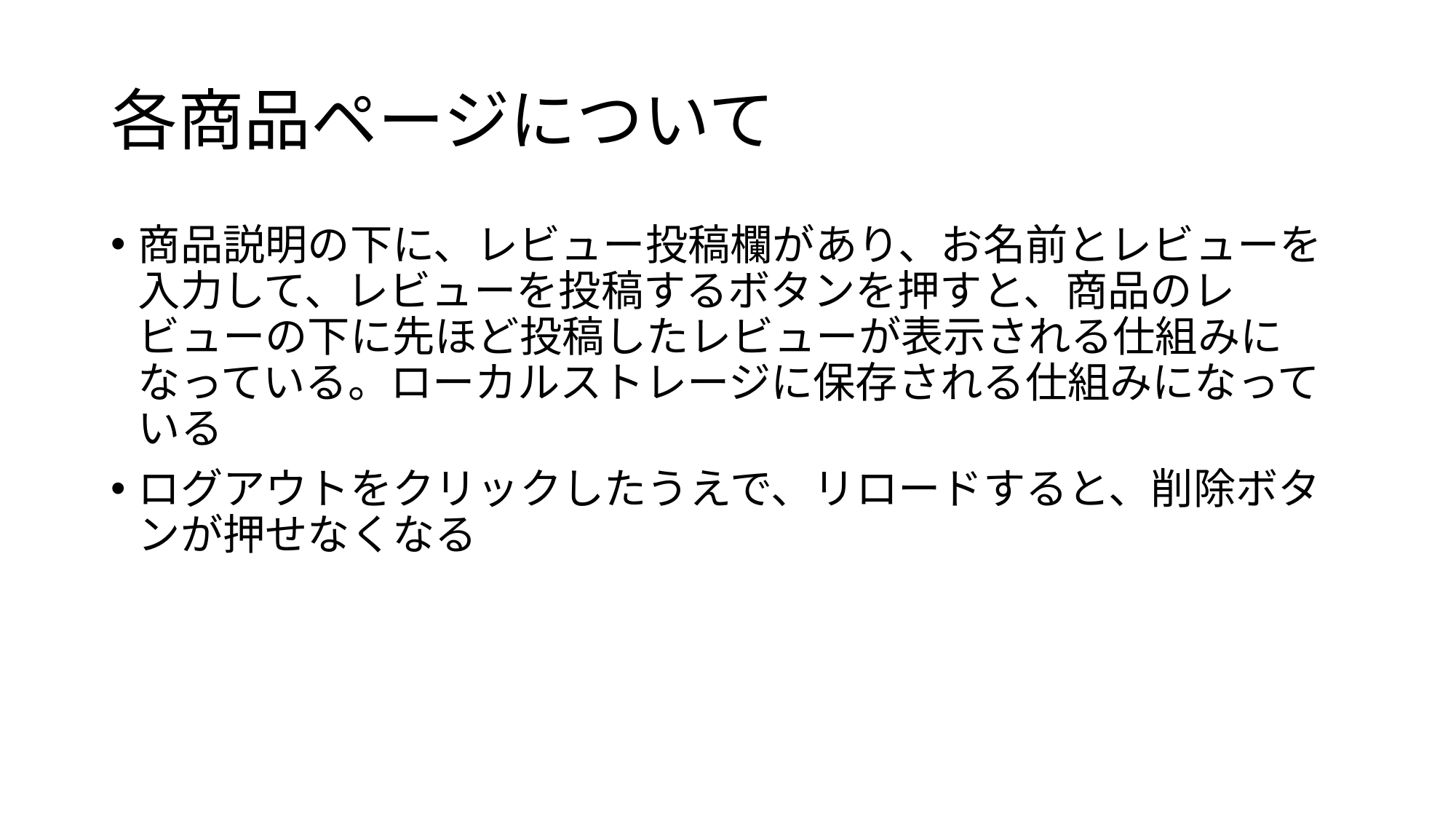

# 各商品ページについて
商品説明の下に、レビュー投稿欄があり、お名前とレビューを入力して、レビューを投稿するボタンを押すと、商品のレビューの下に先ほど投稿したレビューが表示される仕組みになっている。ローカルストレージに保存される仕組みになっている
ログアウトをクリックしたうえで、リロードすると、削除ボタンが押せなくなる